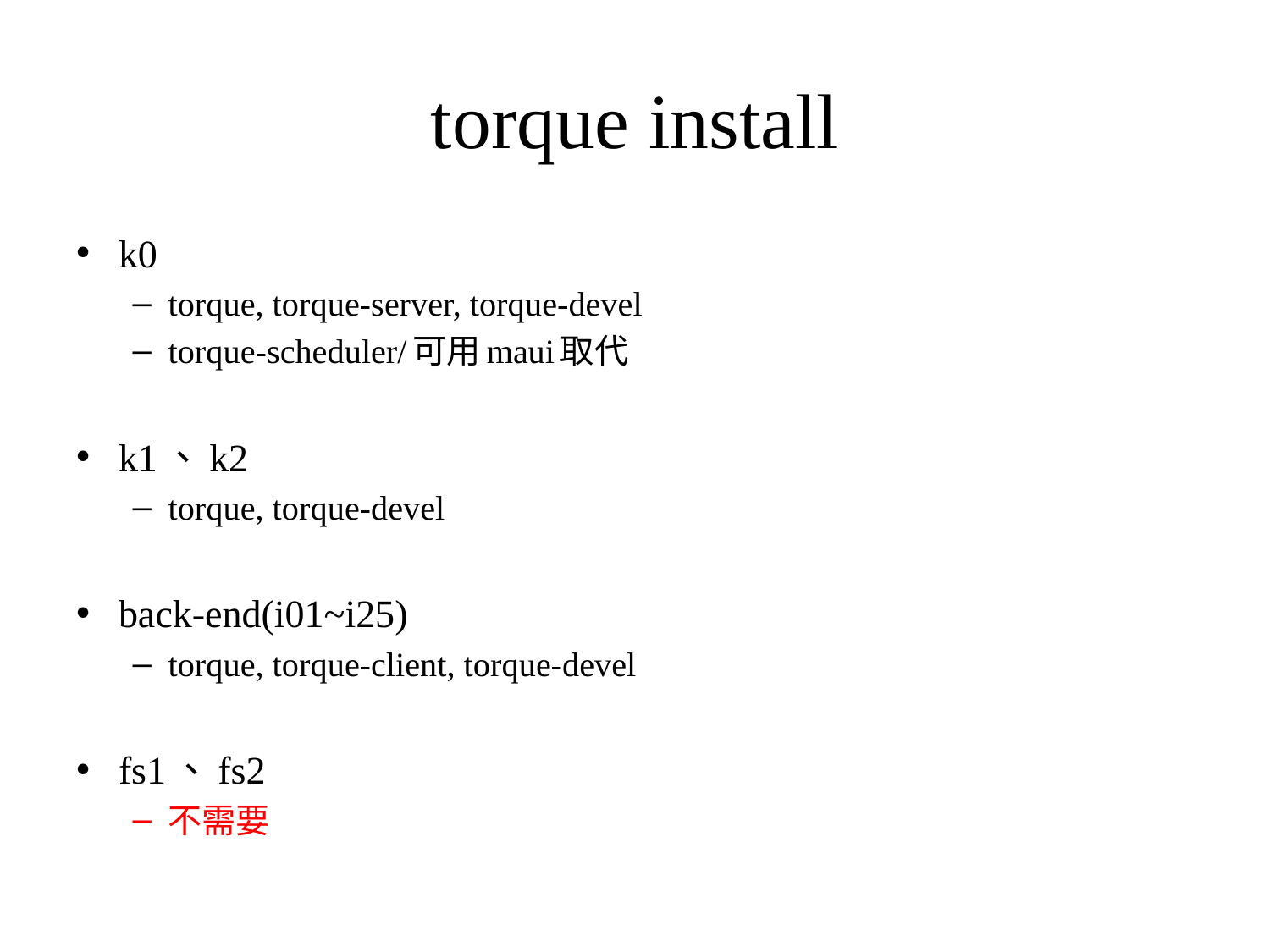

# torque install
k0
torque, torque-server, torque-devel
torque-scheduler/可用maui取代

k1、k2
torque, torque-devel

back-end(i01~i25)
torque, torque-client, torque-devel

fs1、fs2
不需要